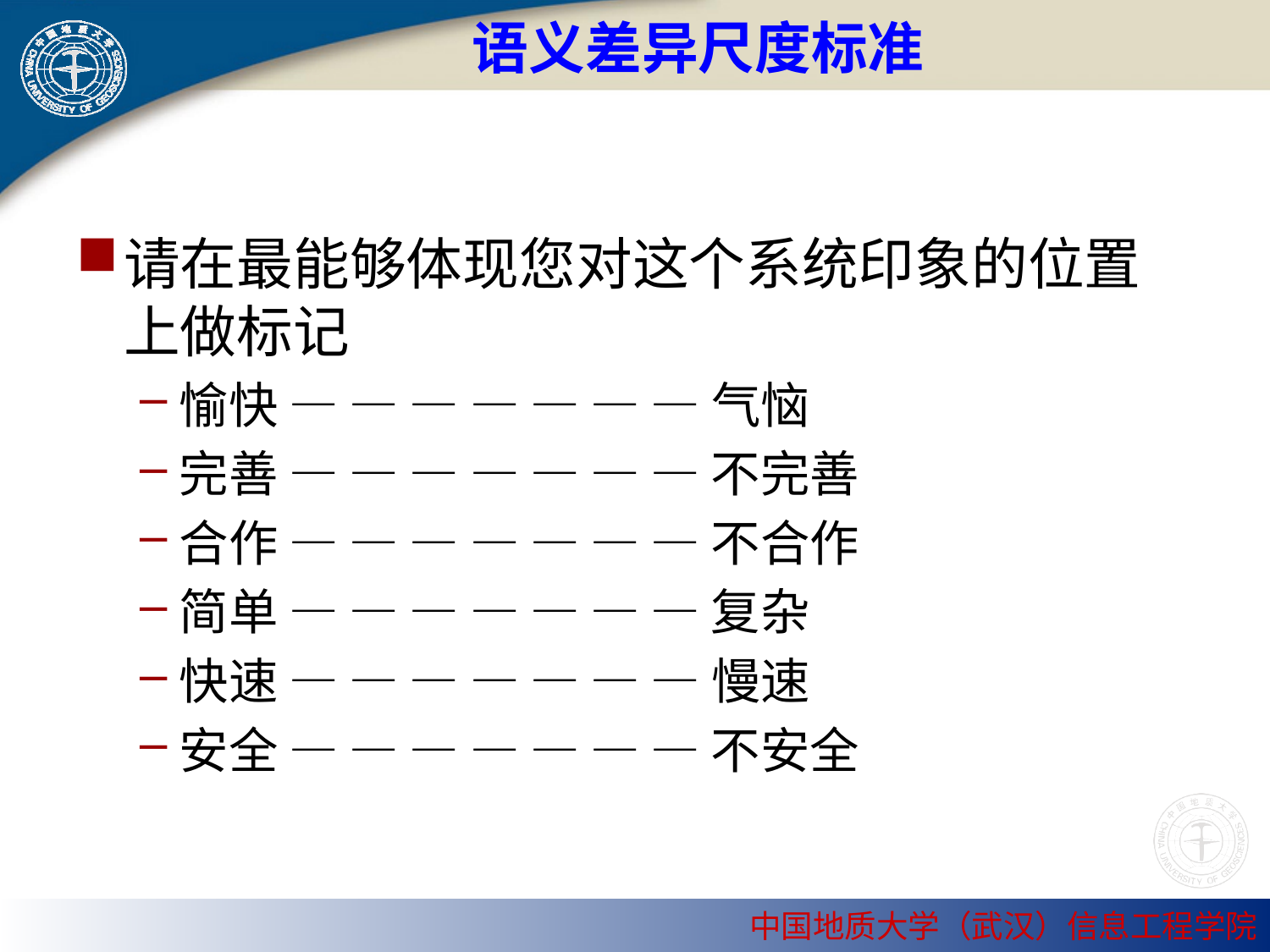

# 语义差异尺度标准
请在最能够体现您对这个系统印象的位置上做标记
愉快 — — — — — — — 气恼
完善 — — — — — — — 不完善
合作 — — — — — — — 不合作
简单 — — — — — — — 复杂
快速 — — — — — — — 慢速
安全 — — — — — — — 不安全